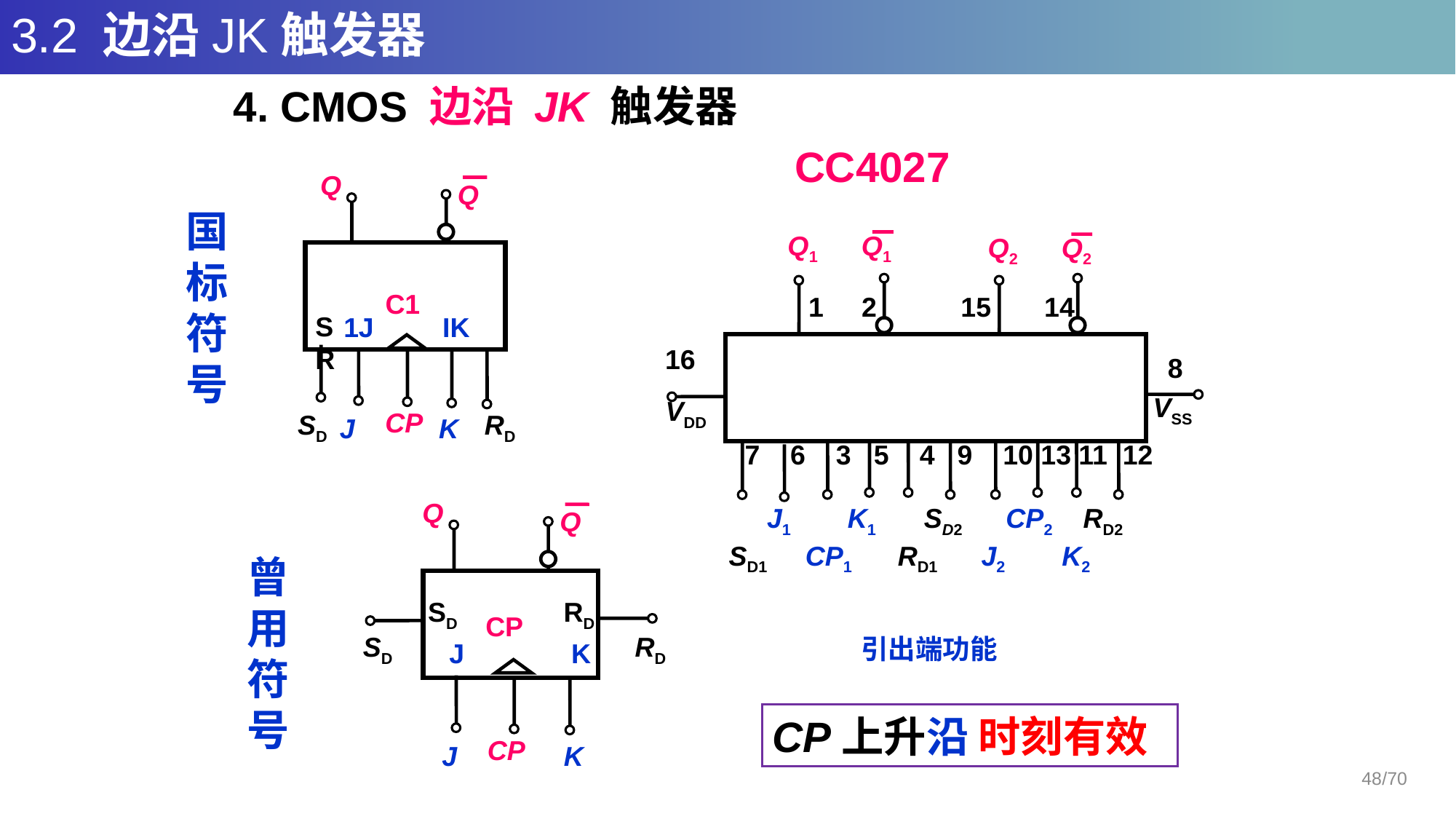

# 3.2 边沿JK触发器
4. CMOS 边沿 JK 触发器
CC4027
Q
Q

C1
  1J         IK

CP
 J           K
S                    R

SD                     RD
国
标
符
号
Q1          Q1
Q2          Q2

1     2           15       14

16
8

VSS
VDD
7    6    3   5    4   9    10 13 11  12

     J1             K1           SD2          CP2       RD2
SD1     CP1      RD1          J2             K2
Q
Q

CP
  J              K

CP
 J              K
SD              RD

 SD                                 RD
曾
用
符
号
引出端功能
CP上升沿 时刻有效
48/70